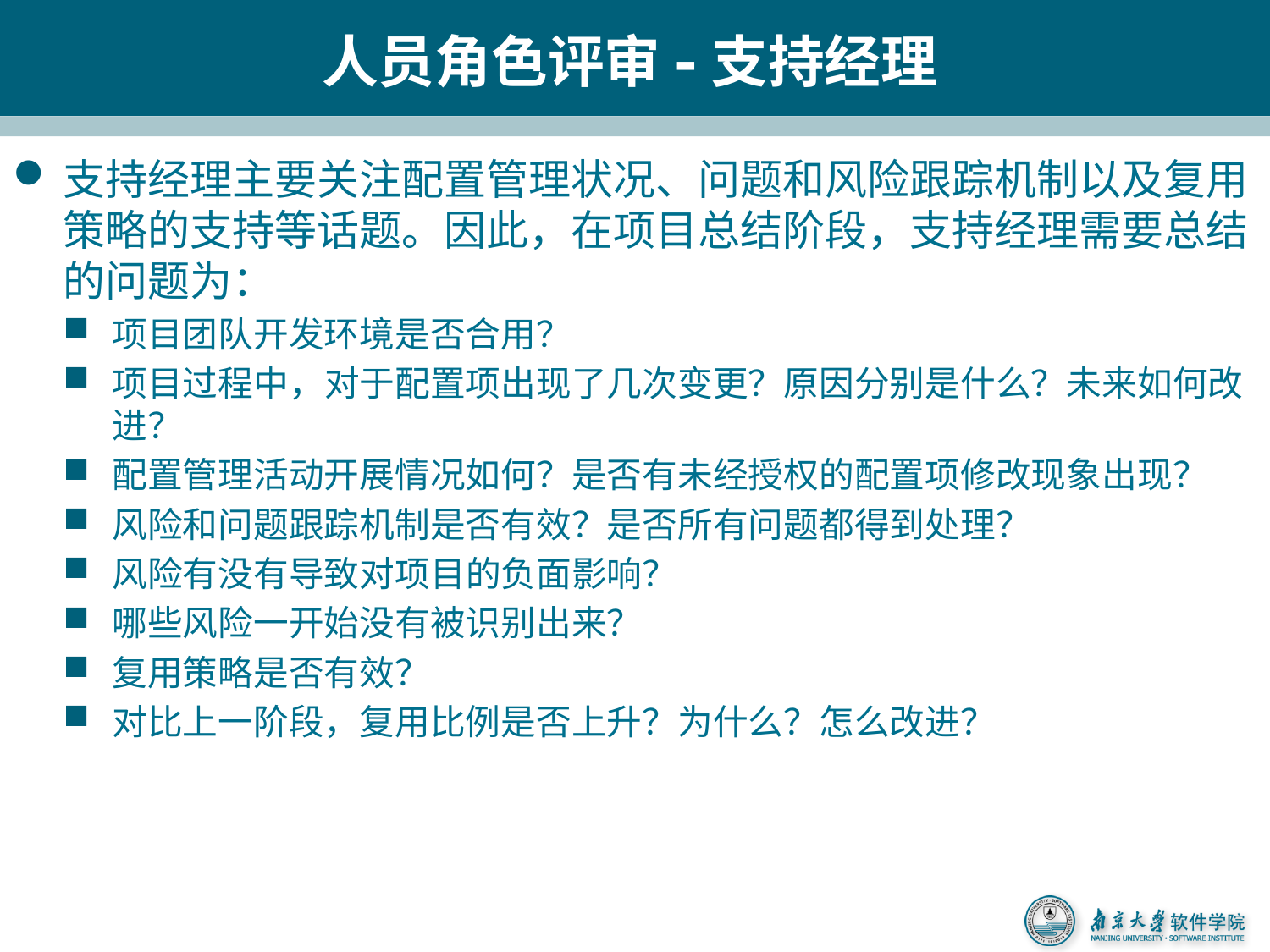

# 人员角色评审-支持经理
支持经理主要关注配置管理状况、问题和风险跟踪机制以及复用策略的支持等话题。因此，在项目总结阶段，支持经理需要总结的问题为：
项目团队开发环境是否合用？
项目过程中，对于配置项出现了几次变更？原因分别是什么？未来如何改进？
配置管理活动开展情况如何？是否有未经授权的配置项修改现象出现？
风险和问题跟踪机制是否有效？是否所有问题都得到处理？
风险有没有导致对项目的负面影响？
哪些风险一开始没有被识别出来？
复用策略是否有效？
对比上一阶段，复用比例是否上升？为什么？怎么改进？